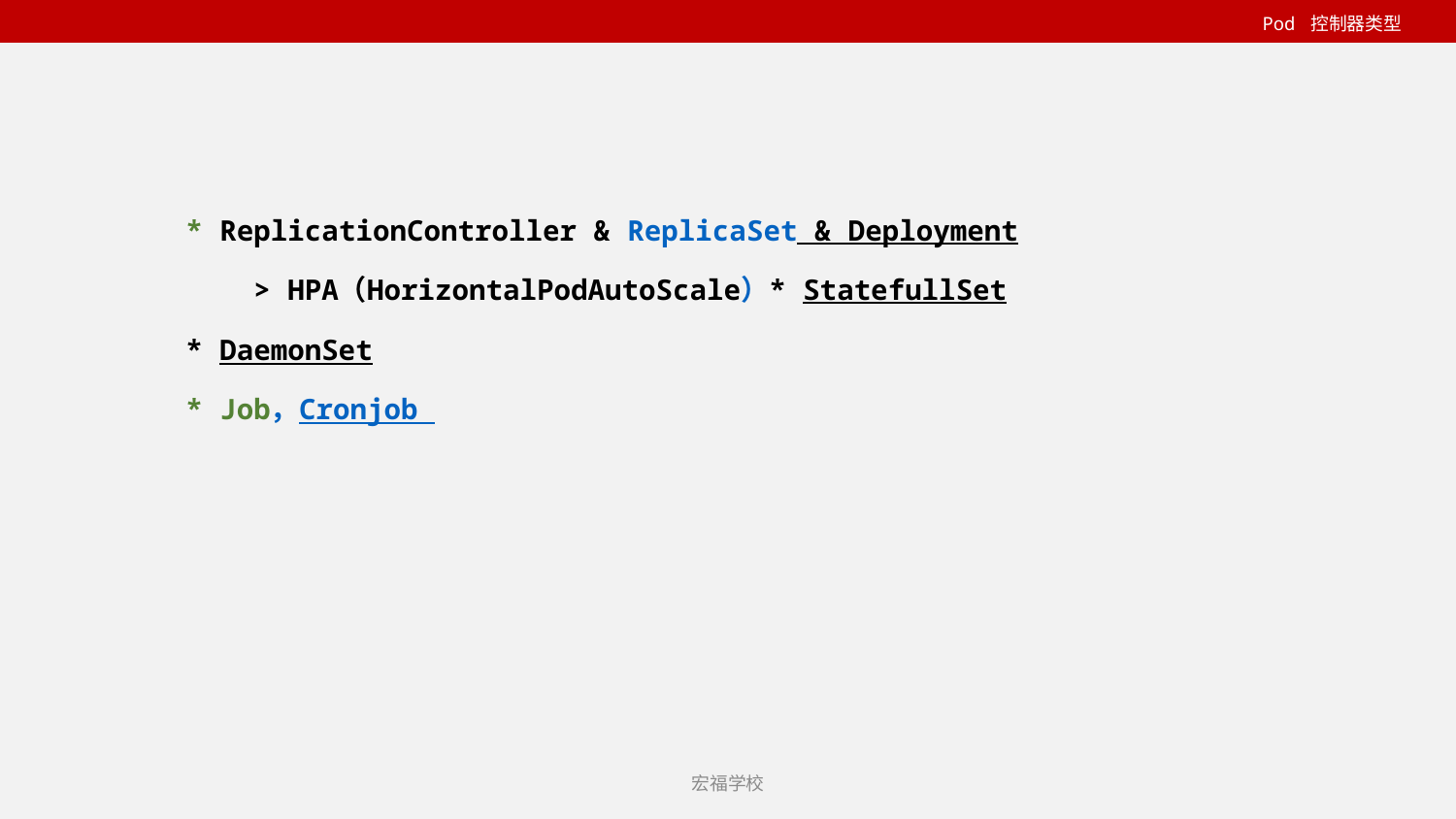

Pod 控制器类型
* ReplicationController & ReplicaSet & Deployment
    > HPA（HorizontalPodAutoScale）
* StatefullSet
* DaemonSet
* Job，Cronjob
5
宏福学校